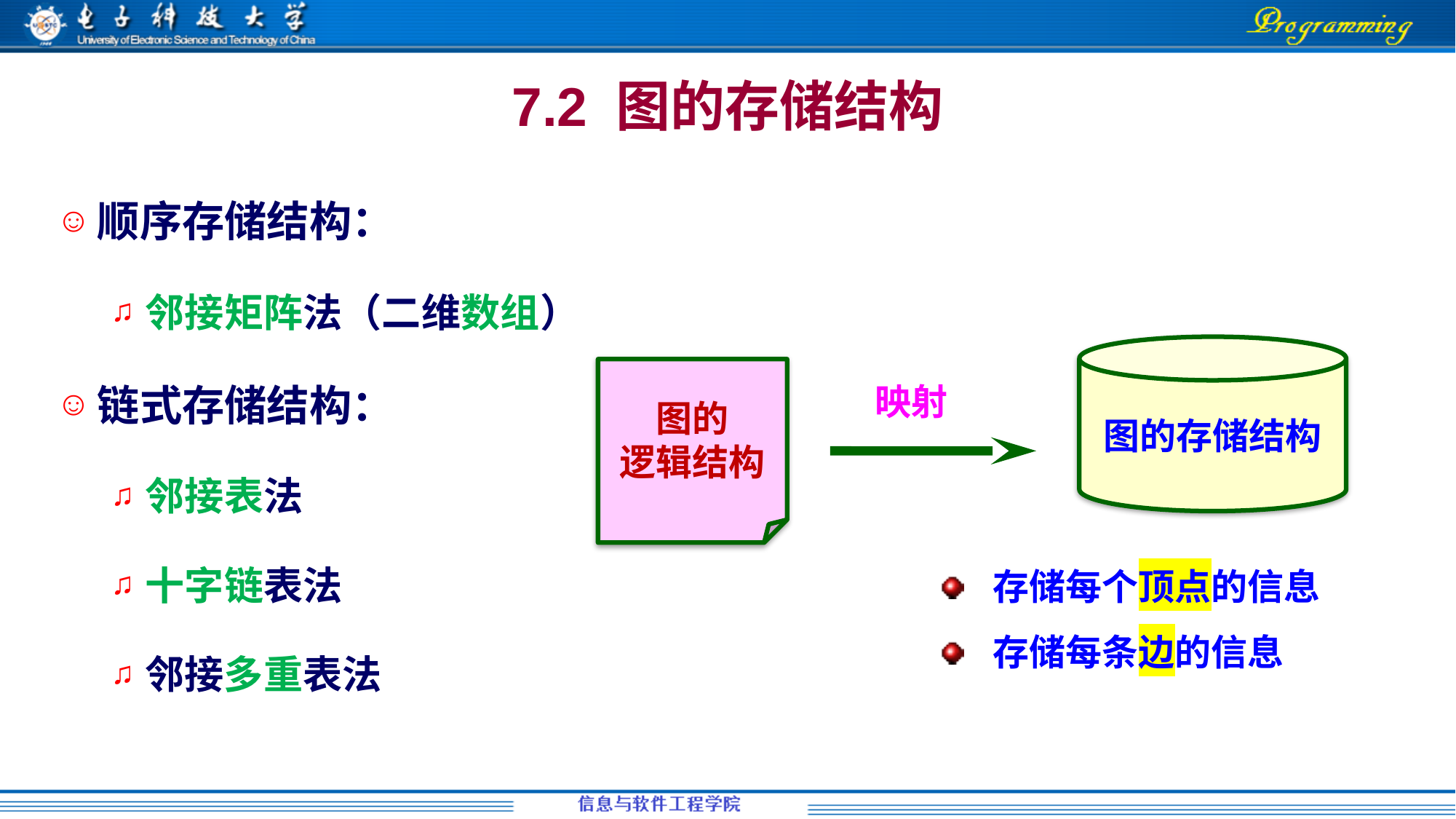

# 7.2 图的存储结构
顺序存储结构：
邻接矩阵法（二维数组）
链式存储结构：
邻接表法
十字链表法
邻接多重表法
图的存储结构
图的
逻辑结构
映射

存储每个顶点的信息
存储每条边的信息